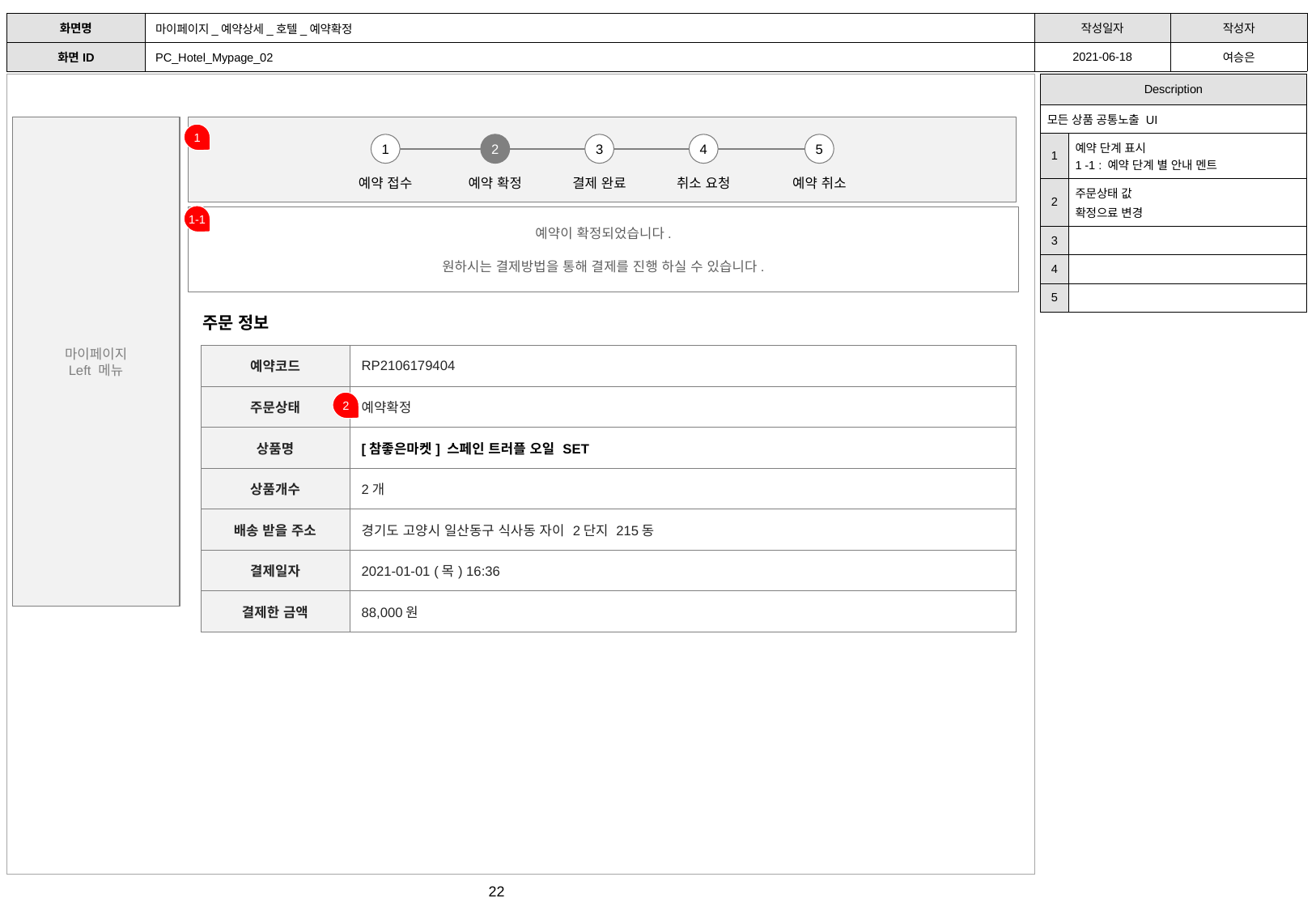

마이페이지_예약상세_호텔_예약확정
PC_Hotel_Mypage_02
| Description |  |
| --- | --- |
| 모든 상품 공통노출 UI |  |
| 1 | 예약 단계 표시 1 -1 : 예약 단계 별 안내 멘트 |
| 2 | 주문상태 값 확정으료 변경 |
| 3 |  |
| 4 |  |
| 5 |  |
마이페이지
Left 메뉴

1
1
2
3
4
5
예약 접수
예약 확정
결제 완료
취소 요청
예약 취소
1-1
예약이 확정되었습니다.

원하시는 결제방법을 통해 결제를 진행 하실 수 있습니다.
주문 정보
| 예약코드 | RP2106179404 |
| --- | --- |
| 주문상태 | 예약확정 |
| 상품명 | [참좋은마켓] 스페인 트러플 오일 SET |
| 상품개수 | 2개 |
| 배송 받을 주소 | 경기도 고양시 일산동구 식사동 자이 2단지 215동 |
| 결제일자 | 2021-01-01 (목) 16:36 |
| 결제한 금액 | 88,000원 |
2